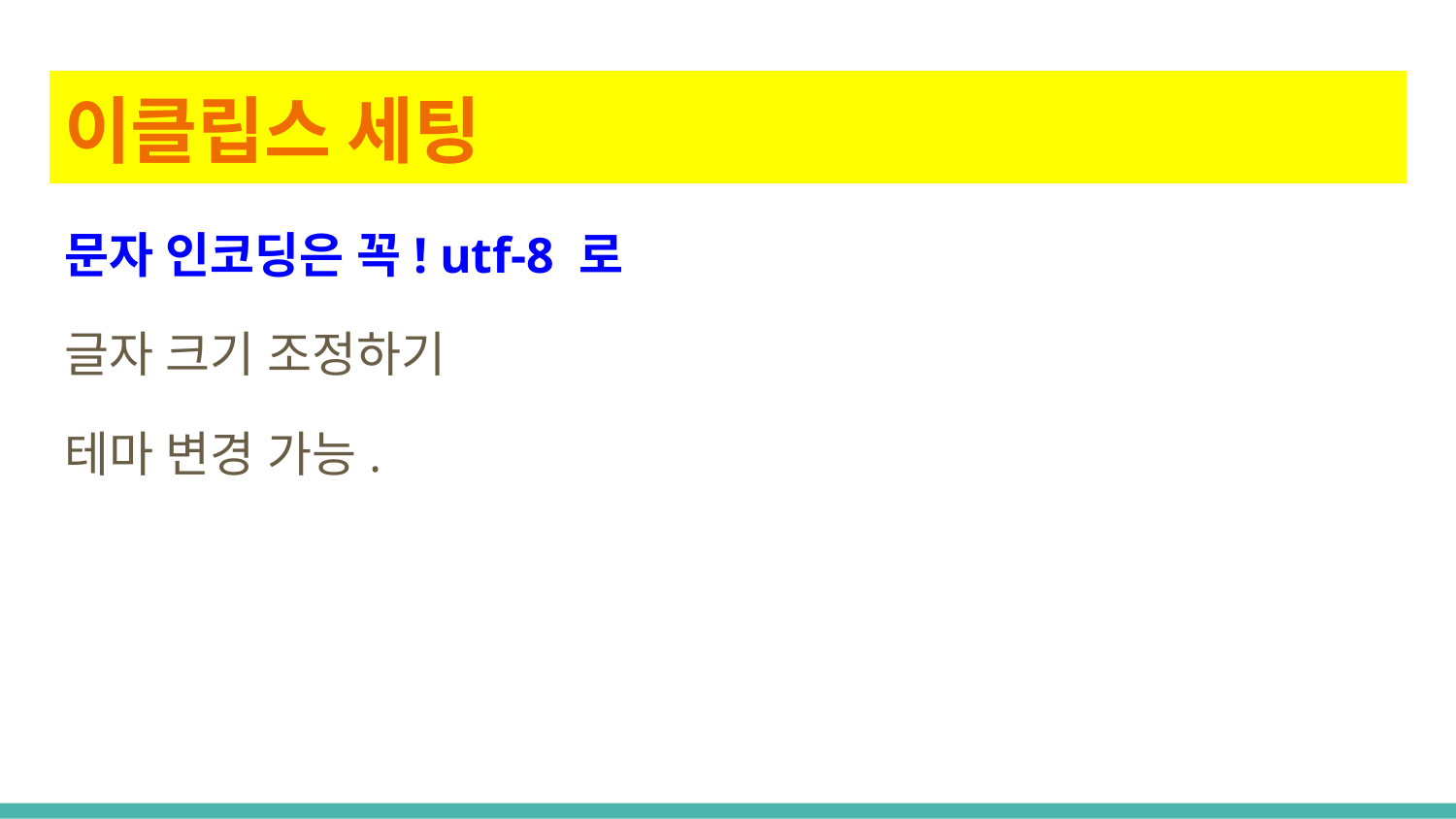

# 이클립스 세팅
문자 인코딩은 꼭! utf-8 로
글자 크기 조정하기
테마 변경 가능.